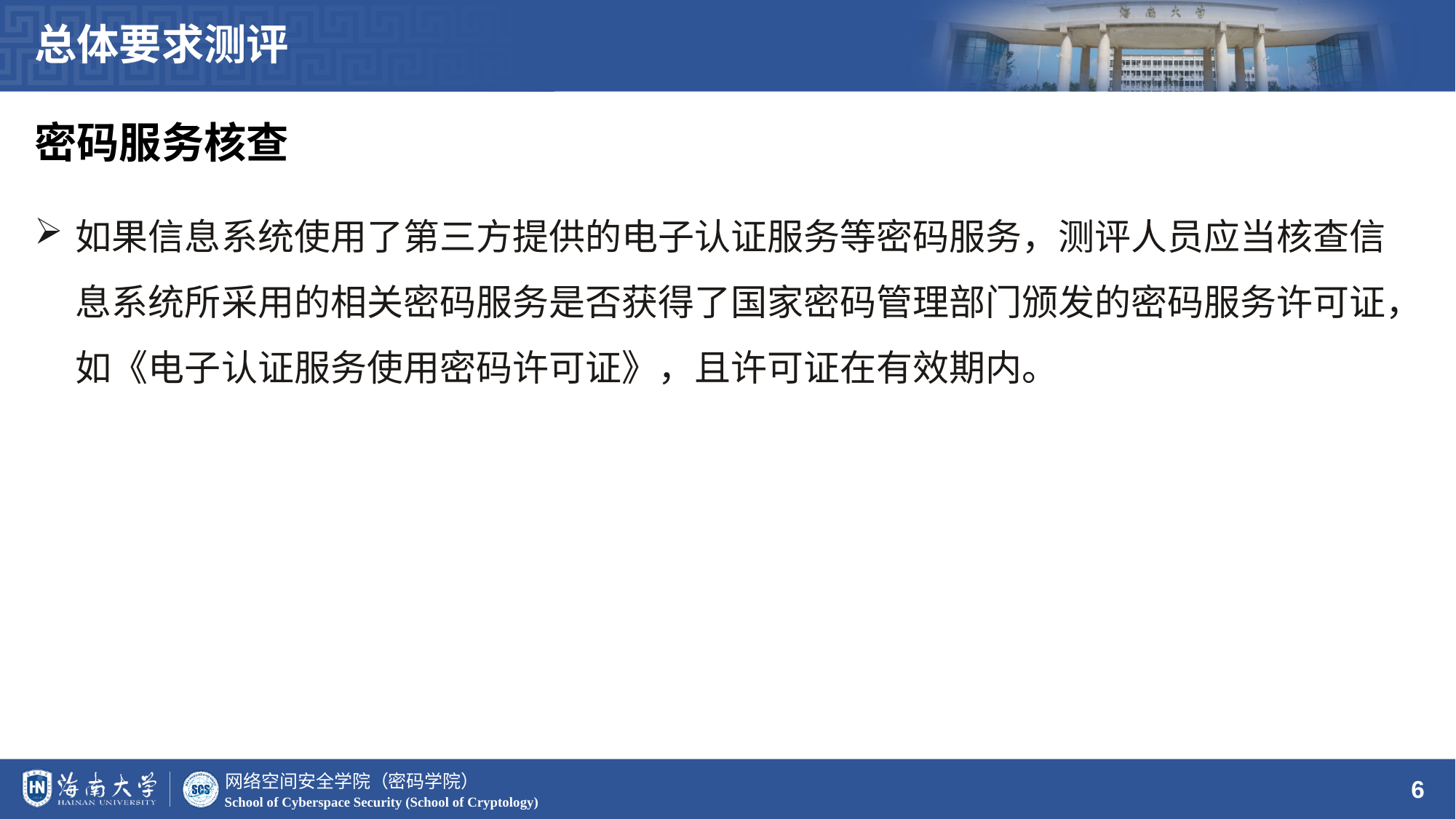

总体要求测评
密码服务核查
如果信息系统使用了第三方提供的电子认证服务等密码服务，测评人员应当核查信息系统所采用的相关密码服务是否获得了国家密码管理部门颁发的密码服务许可证，如《电子认证服务使用密码许可证》，且许可证在有效期内。
6